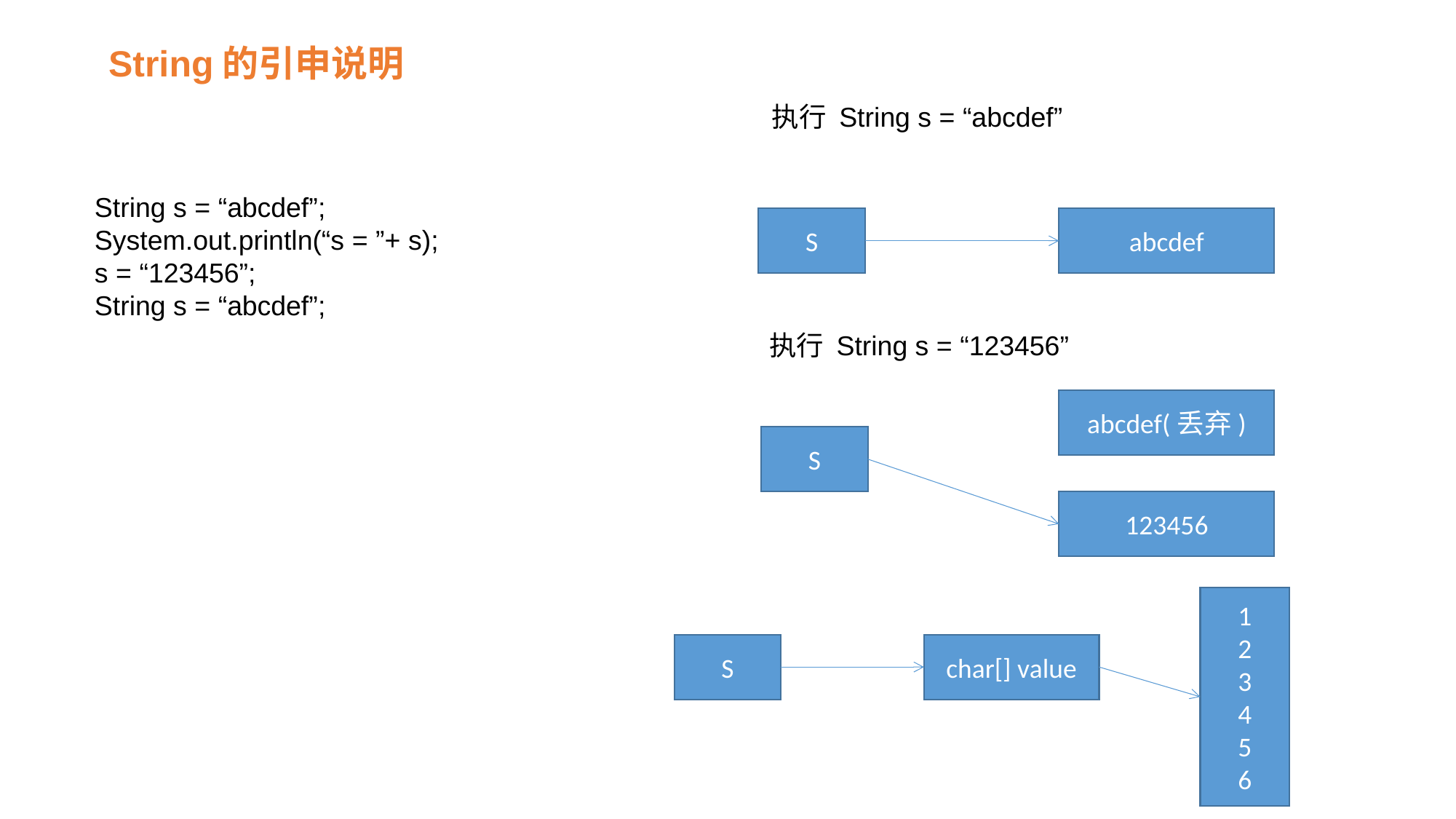

String的引申说明
执行 String s = “abcdef”
String s = “abcdef”;
System.out.println(“s = ”+ s);
s = “123456”;
String s = “abcdef”;
S
abcdef
执行 String s = “123456”
abcdef(丢弃)
S
123456
1
2
3
4
5
6
S
char[] value